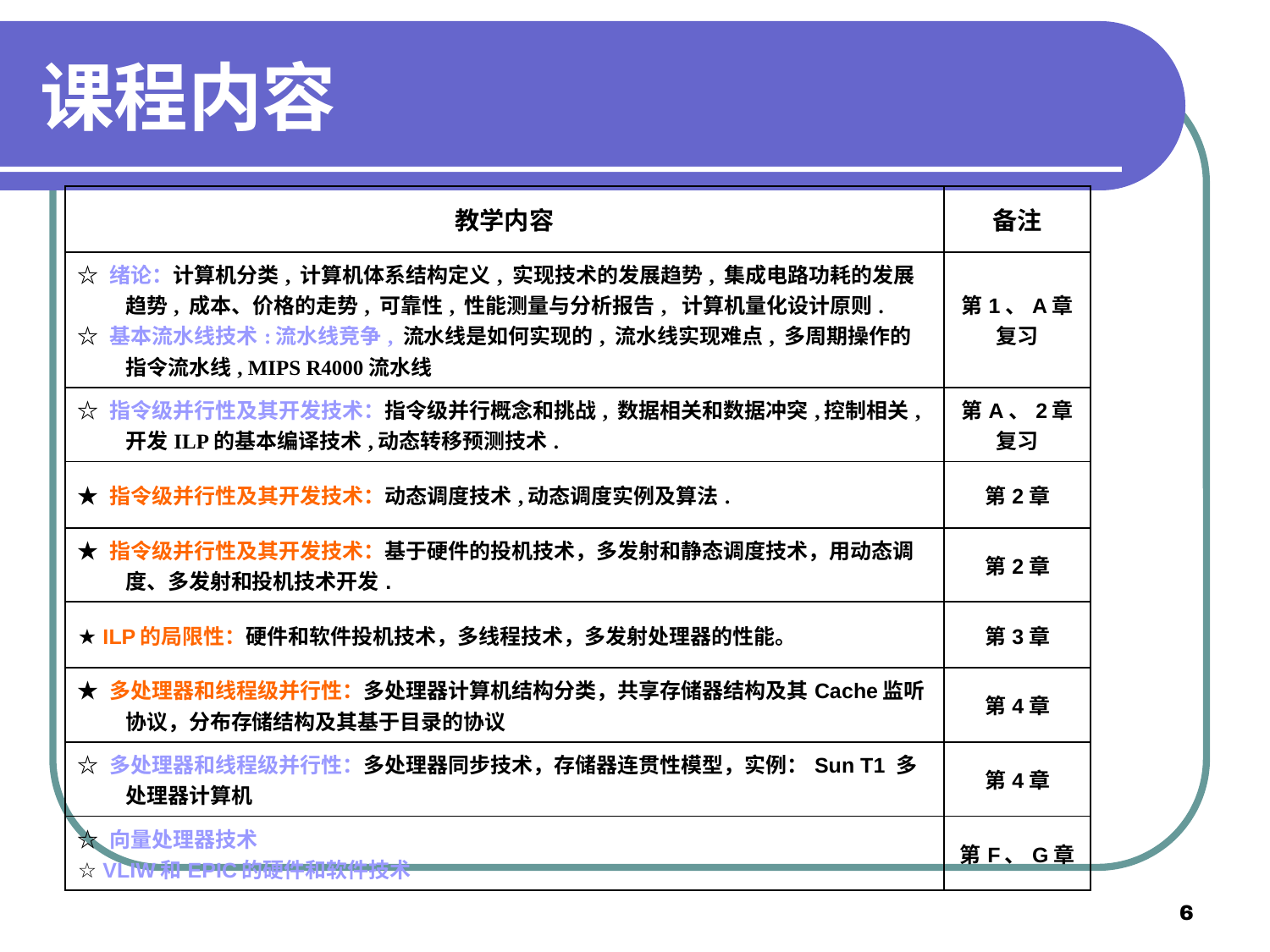

# 课程内容
| 教学内容 | 备注 |
| --- | --- |
| ☆ 绪论：计算机分类, 计算机体系结构定义, 实现技术的发展趋势, 集成电路功耗的发展趋势, 成本、价格的走势, 可靠性, 性能测量与分析报告, 计算机量化设计原则. ☆ 基本流水线技术:流水线竞争, 流水线是如何实现的, 流水线实现难点, 多周期操作的指令流水线, MIPS R4000流水线 | 第1、A章 复习 |
| ☆ 指令级并行性及其开发技术：指令级并行概念和挑战, 数据相关和数据冲突,控制相关,开发ILP的基本编译技术,动态转移预测技术. | 第A、2章 复习 |
| ★ 指令级并行性及其开发技术：动态调度技术,动态调度实例及算法. | 第2章 |
| ★ 指令级并行性及其开发技术：基于硬件的投机技术，多发射和静态调度技术，用动态调度、多发射和投机技术开发. | 第2章 |
| ★ ILP的局限性：硬件和软件投机技术，多线程技术，多发射处理器的性能。 | 第3章 |
| ★ 多处理器和线程级并行性：多处理器计算机结构分类，共享存储器结构及其Cache监听协议，分布存储结构及其基于目录的协议 | 第4章 |
| ☆ 多处理器和线程级并行性：多处理器同步技术，存储器连贯性模型，实例：Sun T1 多处理器计算机 | 第4章 |
| ☆ 向量处理器技术 ☆ VLIW和EPIC的硬件和软件技术 | 第F、G章 |
6